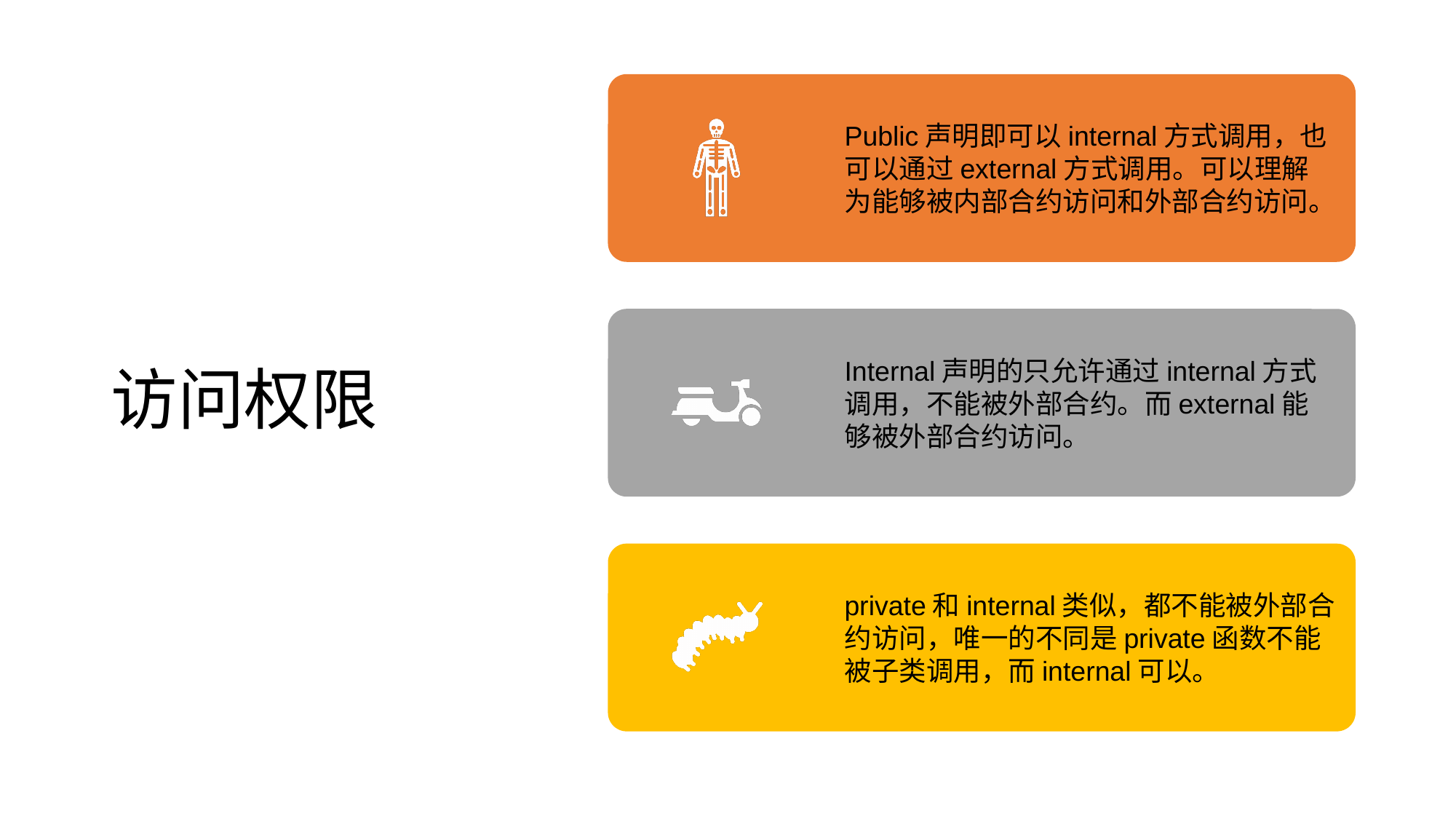

# 访问权限
Public声明即可以internal方式调用，也可以通过external方式调用。可以理解为能够被内部合约访问和外部合约访问。
Internal声明的只允许通过internal方式调用，不能被外部合约。而external能够被外部合约访问。
private和internal类似，都不能被外部合约访问，唯一的不同是private函数不能被子类调用，而internal可以。